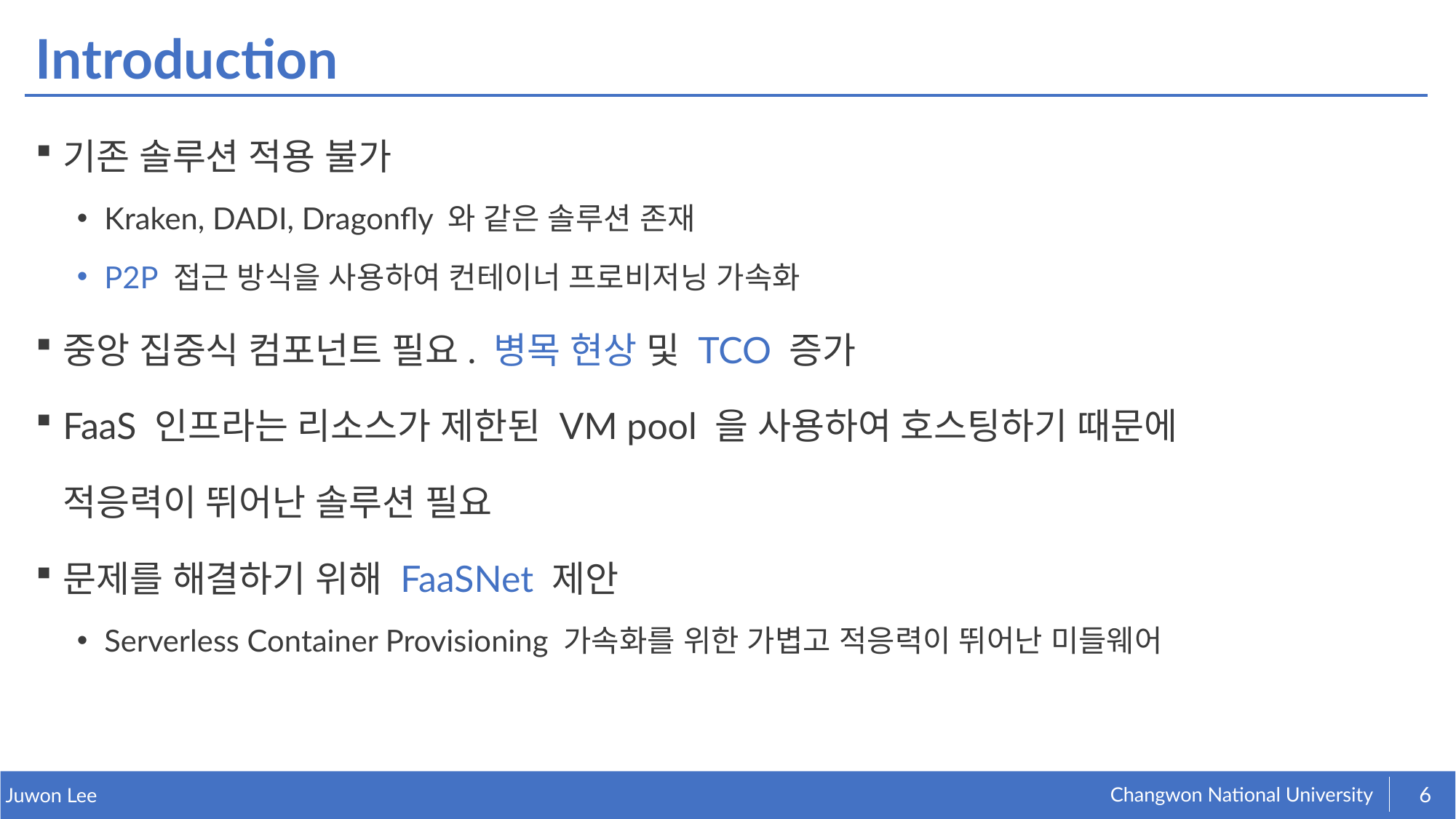

# Introduction
기존 솔루션 적용 불가
Kraken, DADI, Dragonfly 와 같은 솔루션 존재
P2P 접근 방식을 사용하여 컨테이너 프로비저닝 가속화
중앙 집중식 컴포넌트 필요. 병목 현상 및 TCO 증가
FaaS 인프라는 리소스가 제한된 VM pool 을 사용하여 호스팅하기 때문에
  적응력이 뛰어난 솔루션 필요
문제를 해결하기 위해 FaaSNet 제안
Serverless Container Provisioning 가속화를 위한 가볍고 적응력이 뛰어난 미들웨어
6